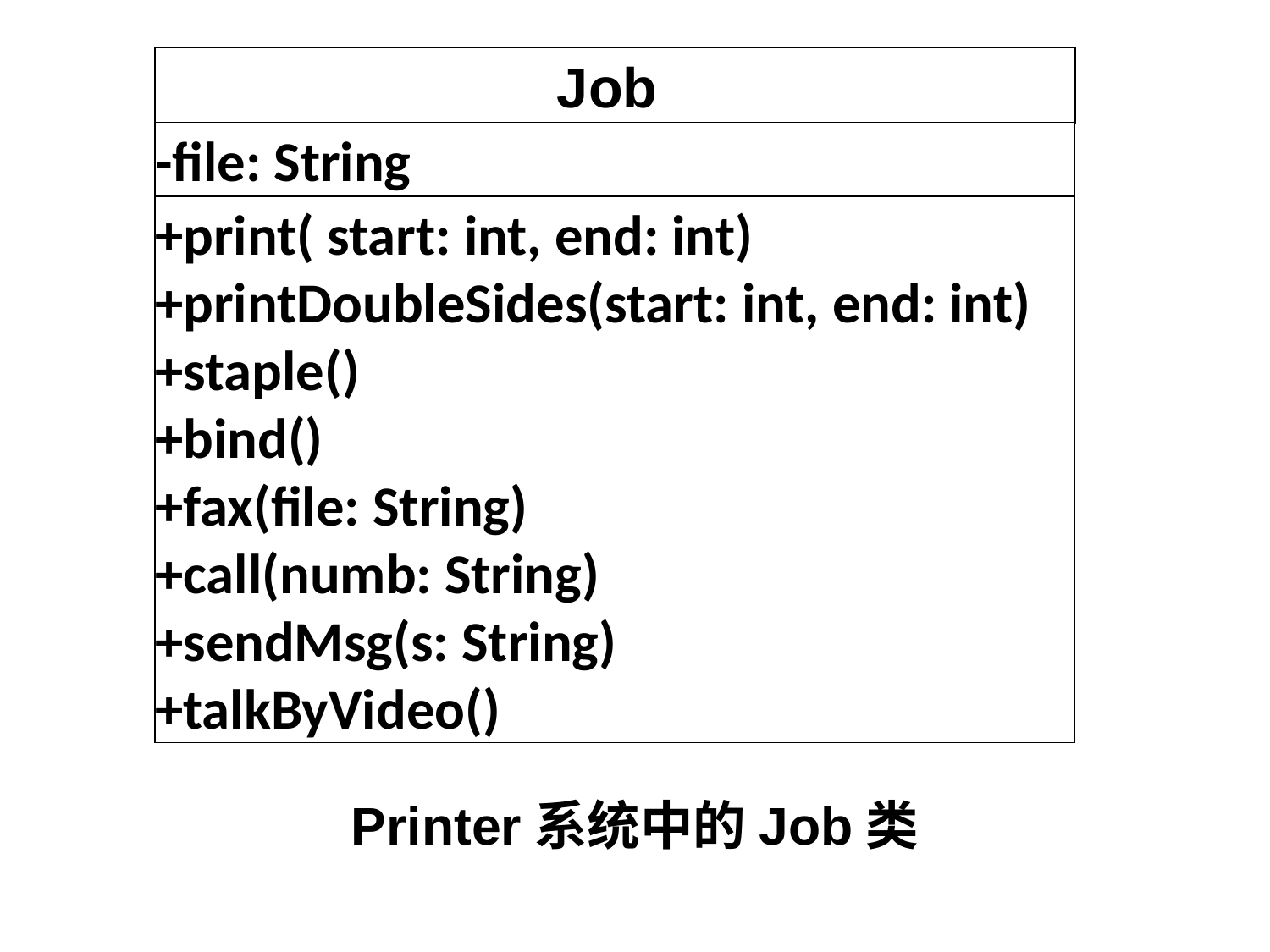

Job
-file: String
+print( start: int, end: int)
+printDoubleSides(start: int, end: int)
+staple()
+bind()
+fax(file: String)
+call(numb: String)
+sendMsg(s: String)
+talkByVideo()
Printer系统中的Job类